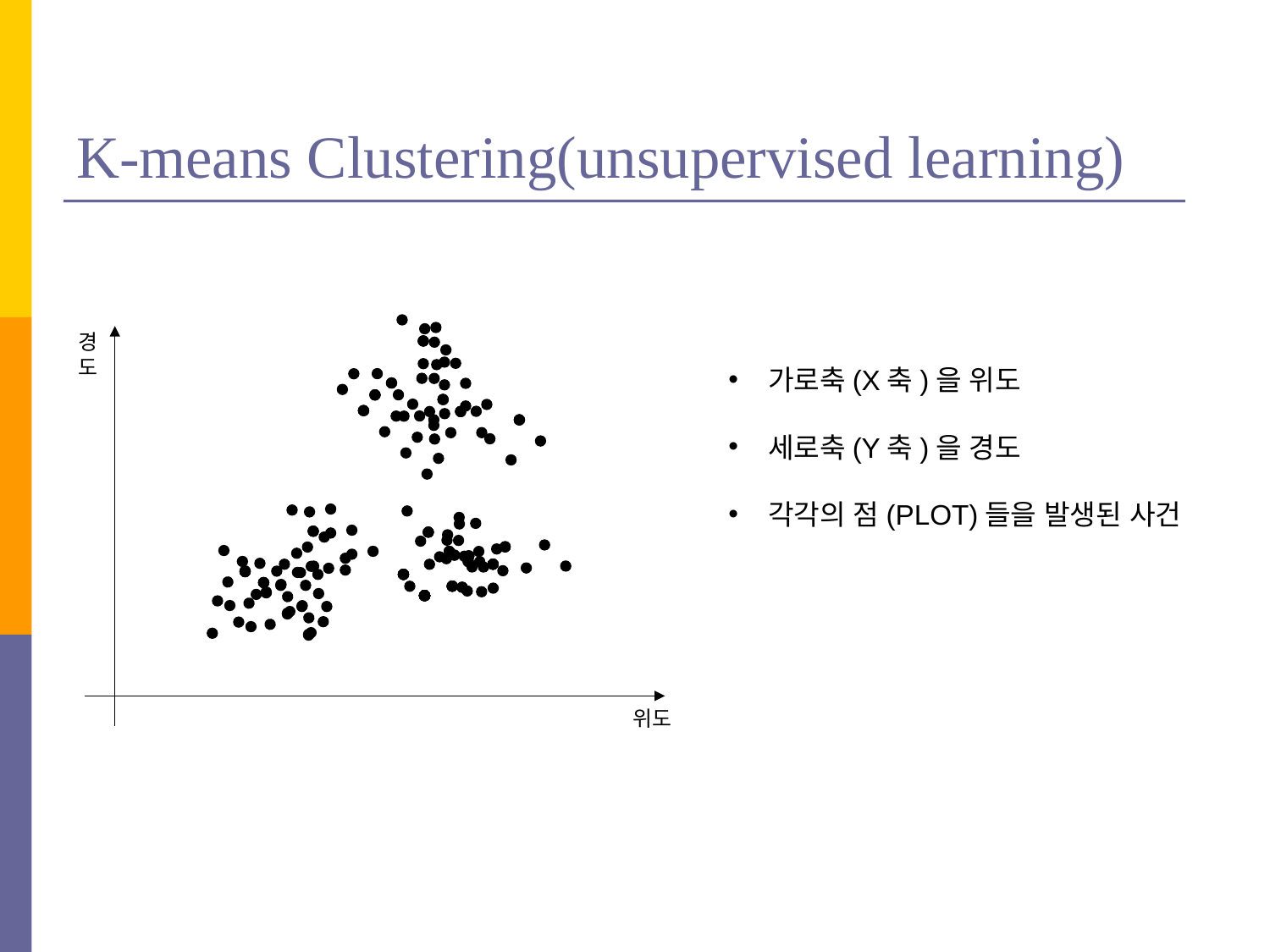

# K-means Clustering(unsupervised learning)

가로축(X축)을 위도

세로축(Y축)을 경도

각각의 점(PLOT)들을 발생된 사건

경
도

위도